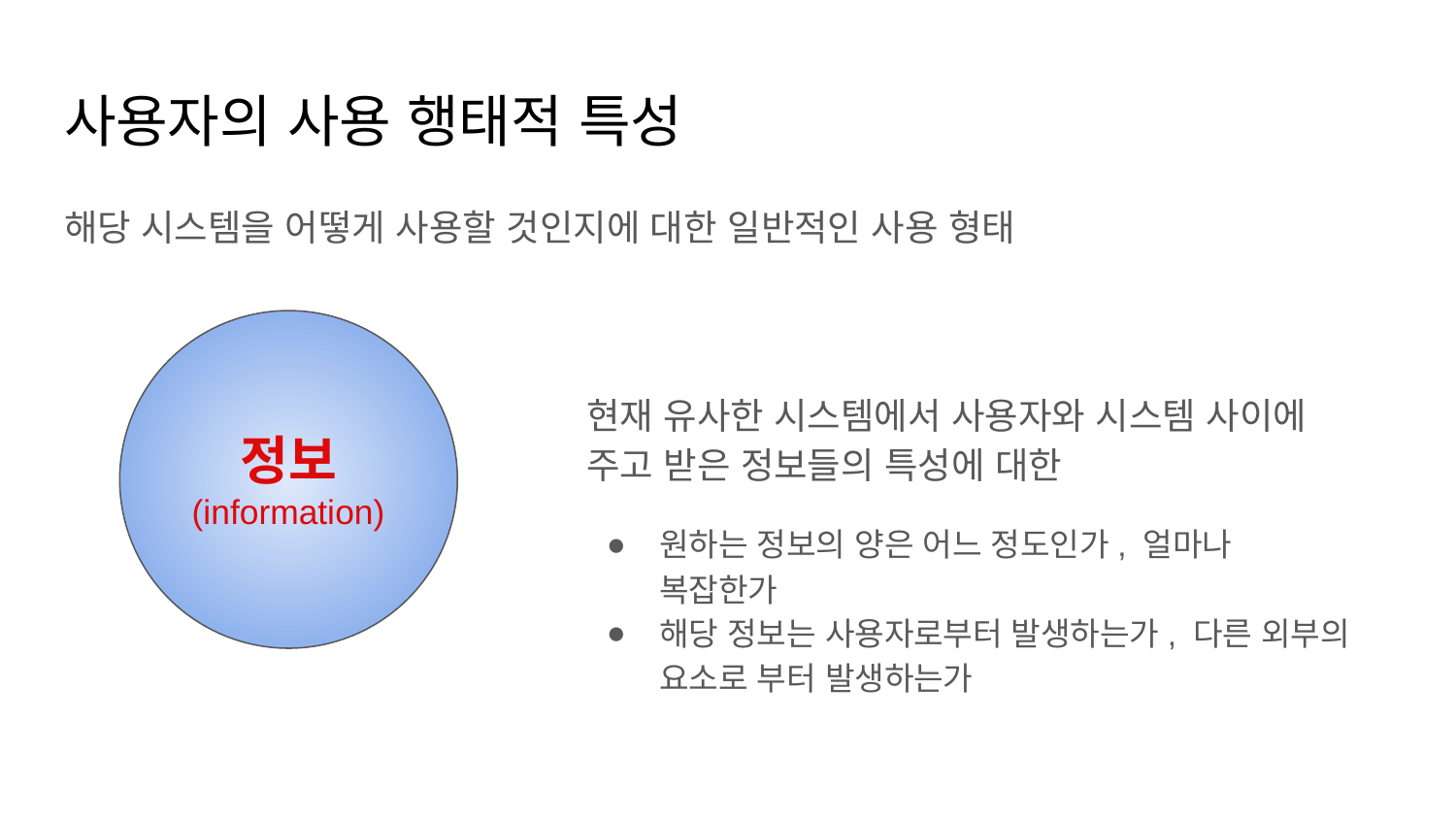

# 사용자의 사용 행태적 특성
해당 시스템을 어떻게 사용할 것인지에 대한 일반적인 사용 형태
정보
(information)
현재 유사한 시스템에서 사용자와 시스템 사이에 주고 받은 정보들의 특성에 대한
원하는 정보의 양은 어느 정도인가, 얼마나 복잡한가
해당 정보는 사용자로부터 발생하는가, 다른 외부의 요소로 부터 발생하는가